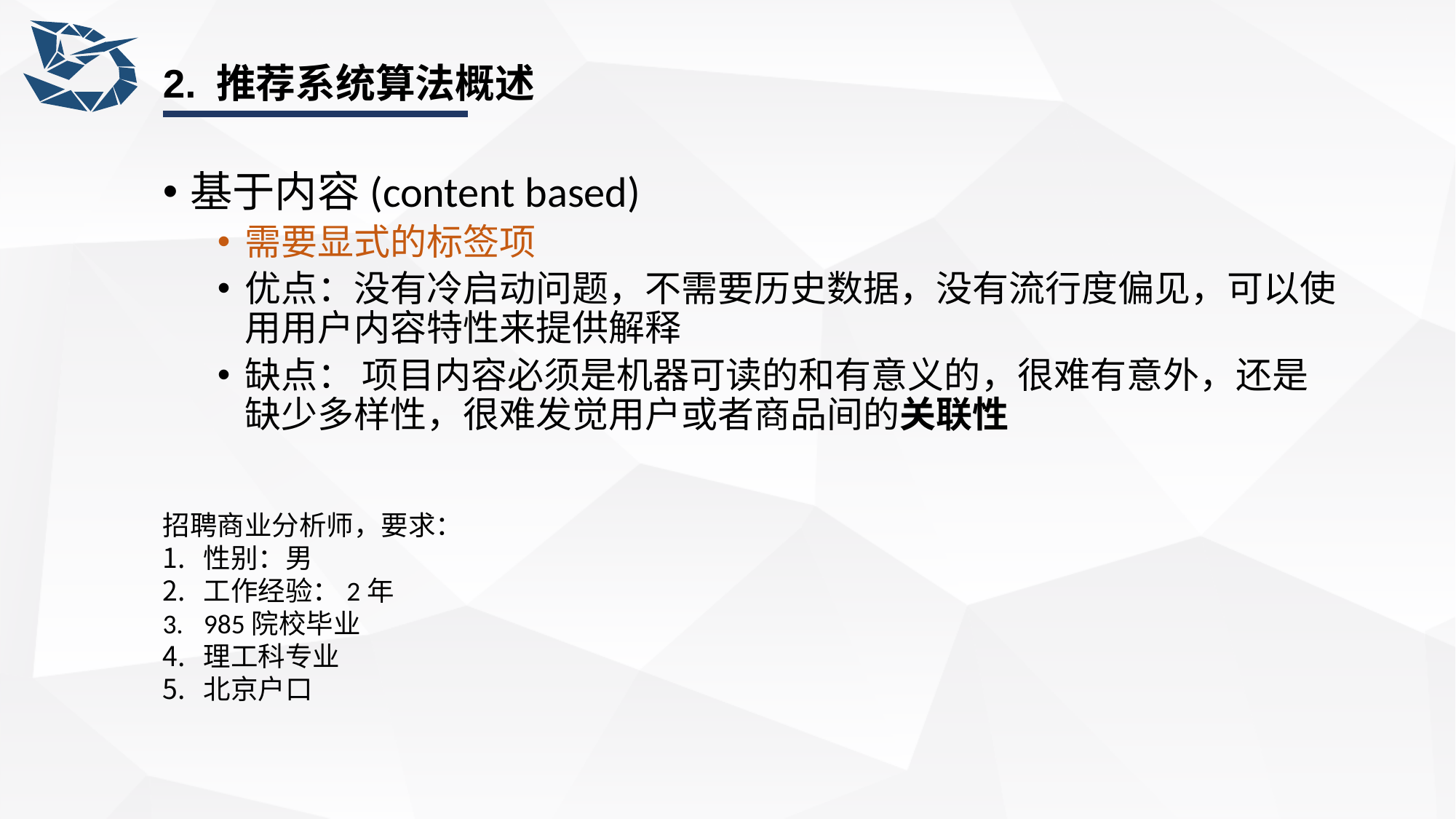

# 2. 推荐系统算法概述
基于内容(content based)
需要显式的标签项
优点：没有冷启动问题，不需要历史数据，没有流行度偏见，可以使用用户内容特性来提供解释
缺点： 项目内容必须是机器可读的和有意义的，很难有意外，还是缺少多样性，很难发觉用户或者商品间的关联性
招聘商业分析师，要求：
性别：男
工作经验：2年
985院校毕业
理工科专业
北京户口